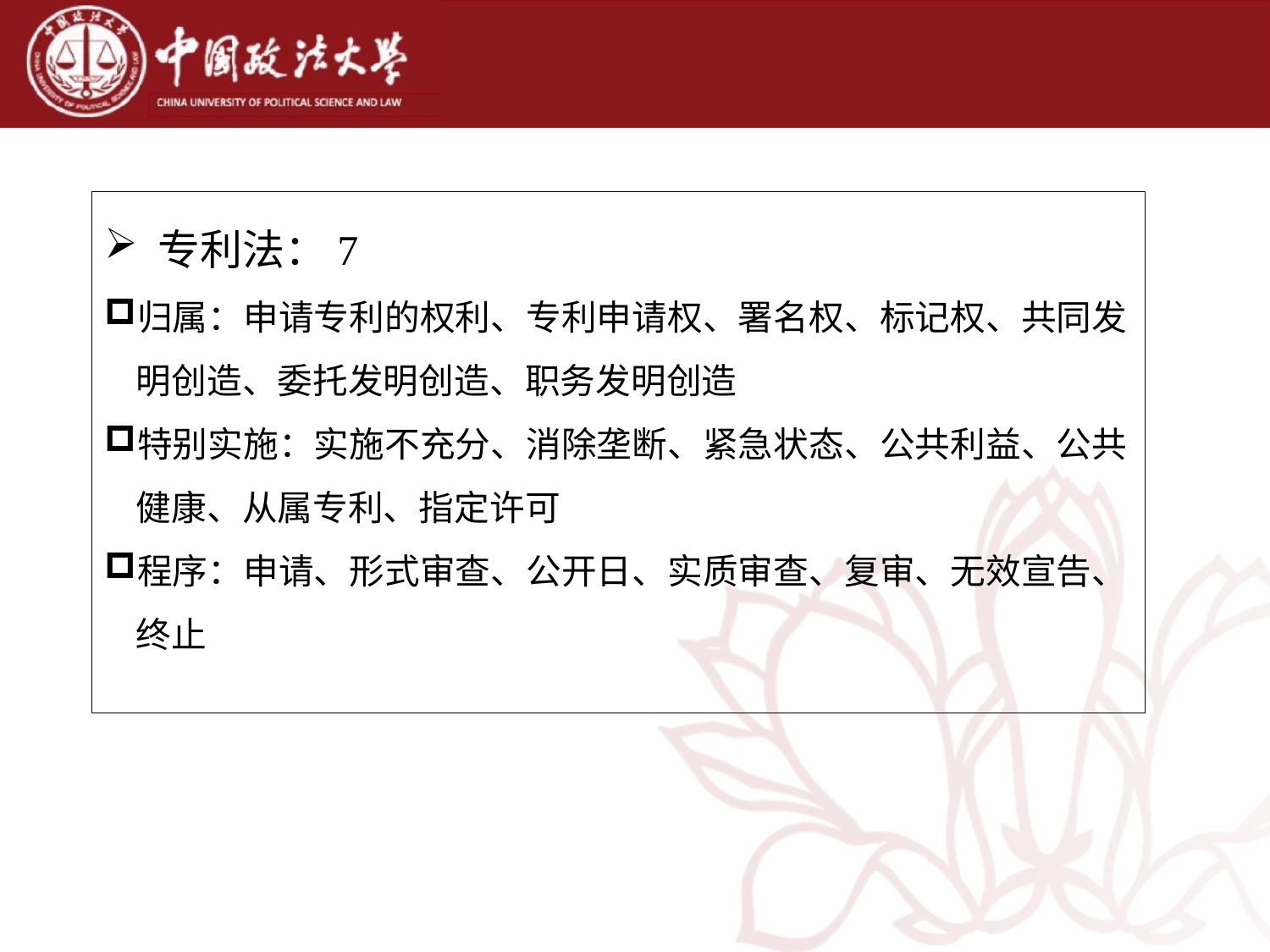

专利法：7
归属：申请专利的权利、专利申请权、署名权、标记权、共同发明创造、委托发明创造、职务发明创造
特别实施：实施不充分、消除垄断、紧急状态、公共利益、公共健康、从属专利、指定许可
程序：申请、形式审查、公开日、实质审查、复审、无效宣告、终止
立法目的